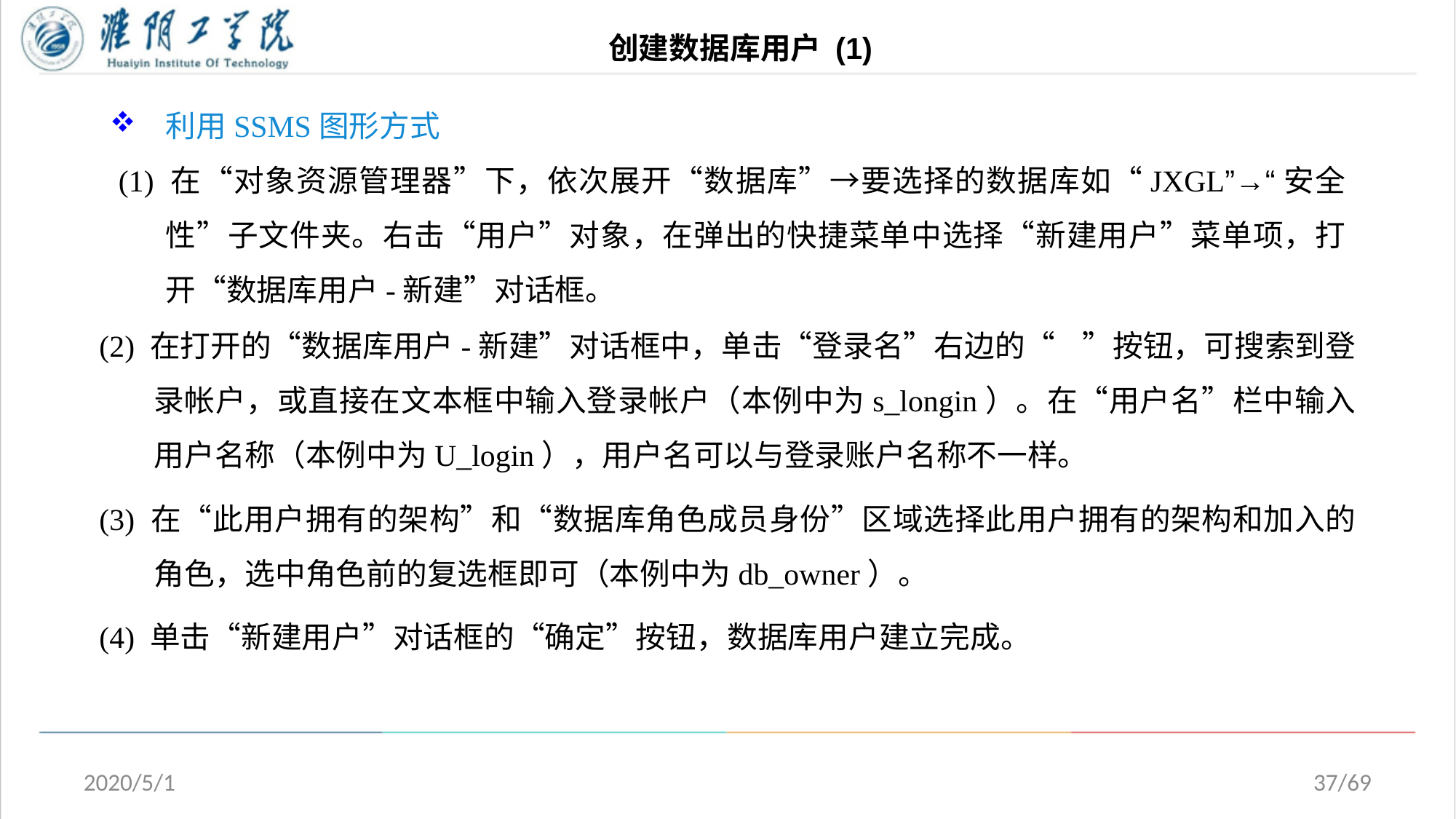

# 创建数据库用户 (1)
利用SSMS图形方式
 (1) 在“对象资源管理器”下，依次展开“数据库”→要选择的数据库如“JXGL”→“安全性”子文件夹。右击“用户”对象，在弹出的快捷菜单中选择“新建用户”菜单项，打开“数据库用户-新建”对话框。

(2) 在打开的“数据库用户-新建”对话框中，单击“登录名”右边的“    ”按钮，可搜索到登录帐户，或直接在文本框中输入登录帐户（本例中为s_longin）。在“用户名”栏中输入用户名称（本例中为U_login），用户名可以与登录账户名称不一样。
(3) 在“此用户拥有的架构”和“数据库角色成员身份”区域选择此用户拥有的架构和加入的角色，选中角色前的复选框即可（本例中为db_owner）。
(4) 单击“新建用户”对话框的“确定”按钮，数据库用户建立完成。
2020/5/1
37/69